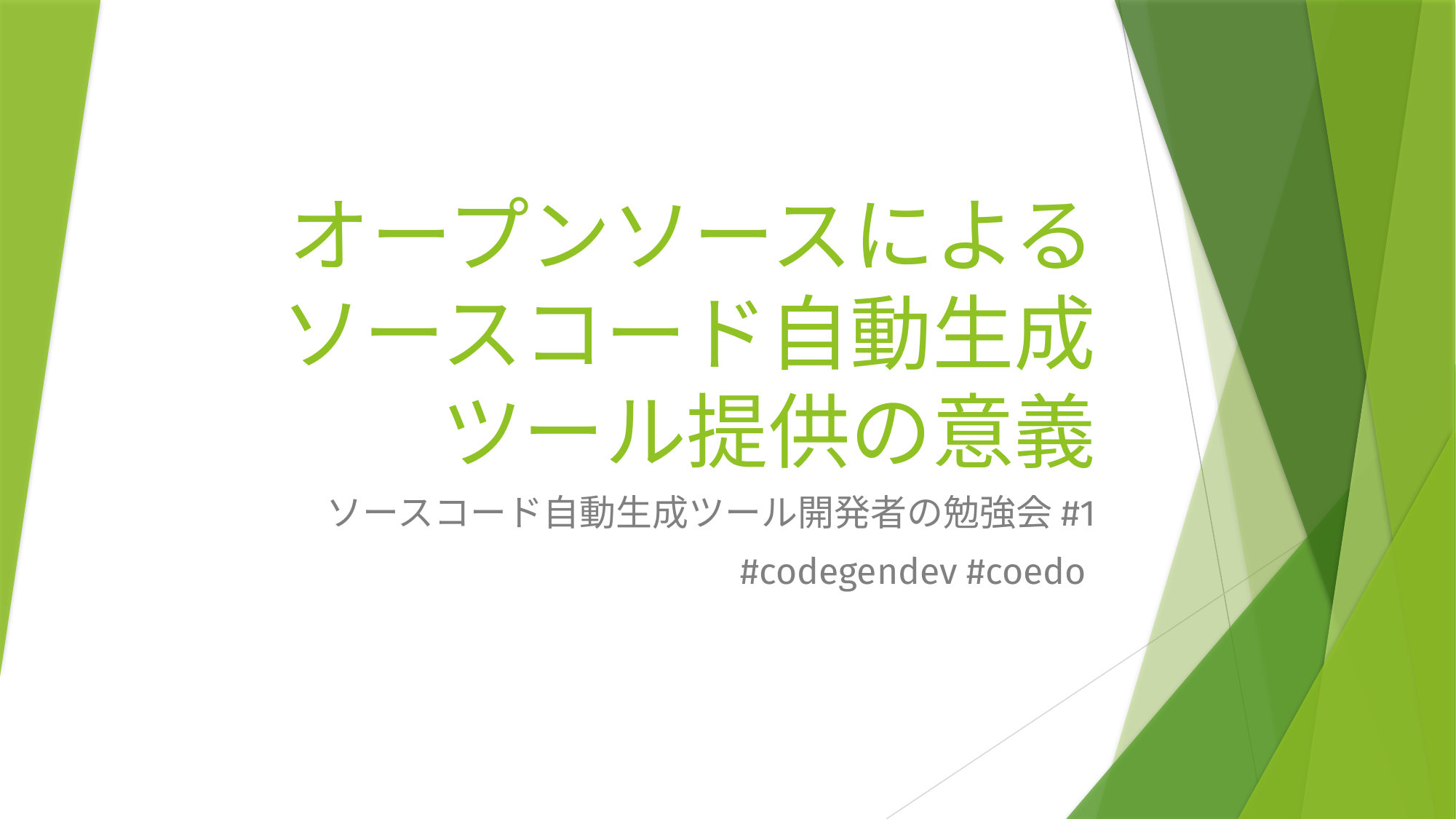

# オープンソースによるソースコード自動生成ツール提供の意義
ソースコード自動生成ツール開発者の勉強会#1
#codegendev #coedo